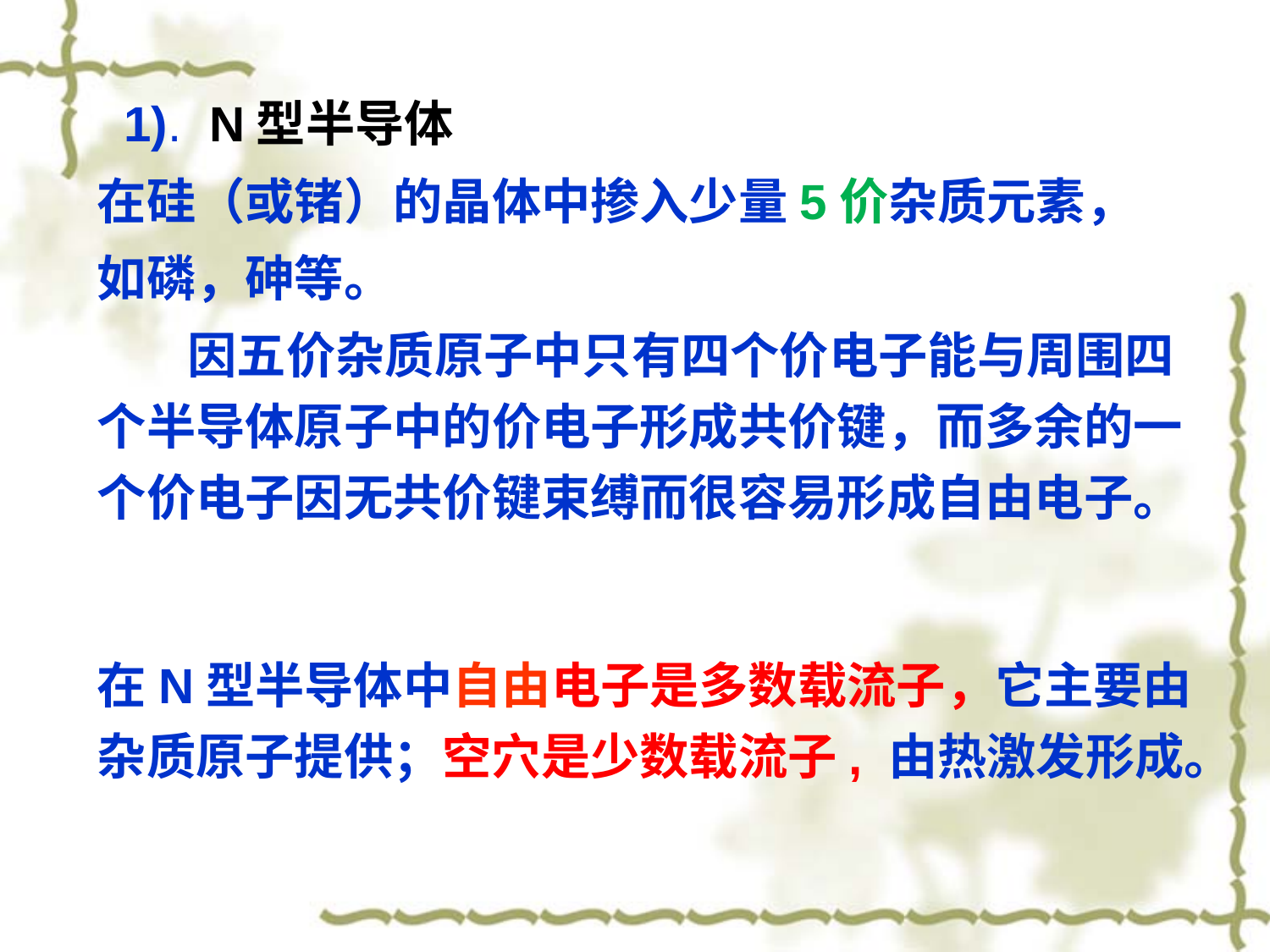

1).  N型半导体
在硅（或锗）的晶体中掺入少量5价杂质元素，如磷，砷等。
       因五价杂质原子中只有四个价电子能与周围四个半导体原子中的价电子形成共价键，而多余的一个价电子因无共价键束缚而很容易形成自由电子。
在N型半导体中自由电子是多数载流子，它主要由杂质原子提供；空穴是少数载流子, 由热激发形成。
15